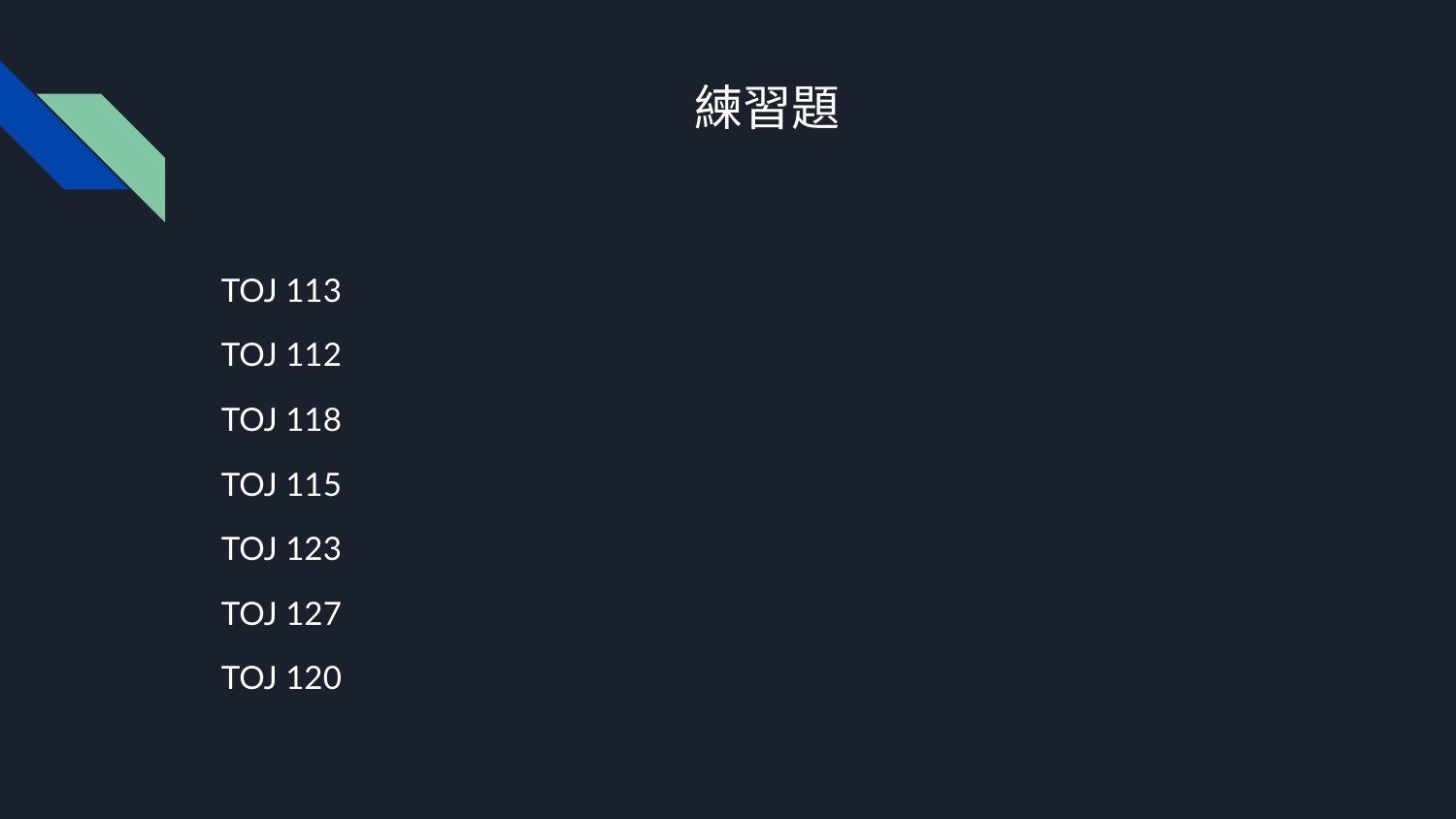

# 練習題
TOJ 113
TOJ 112
TOJ 118
TOJ 115
TOJ 123
TOJ 127
TOJ 120